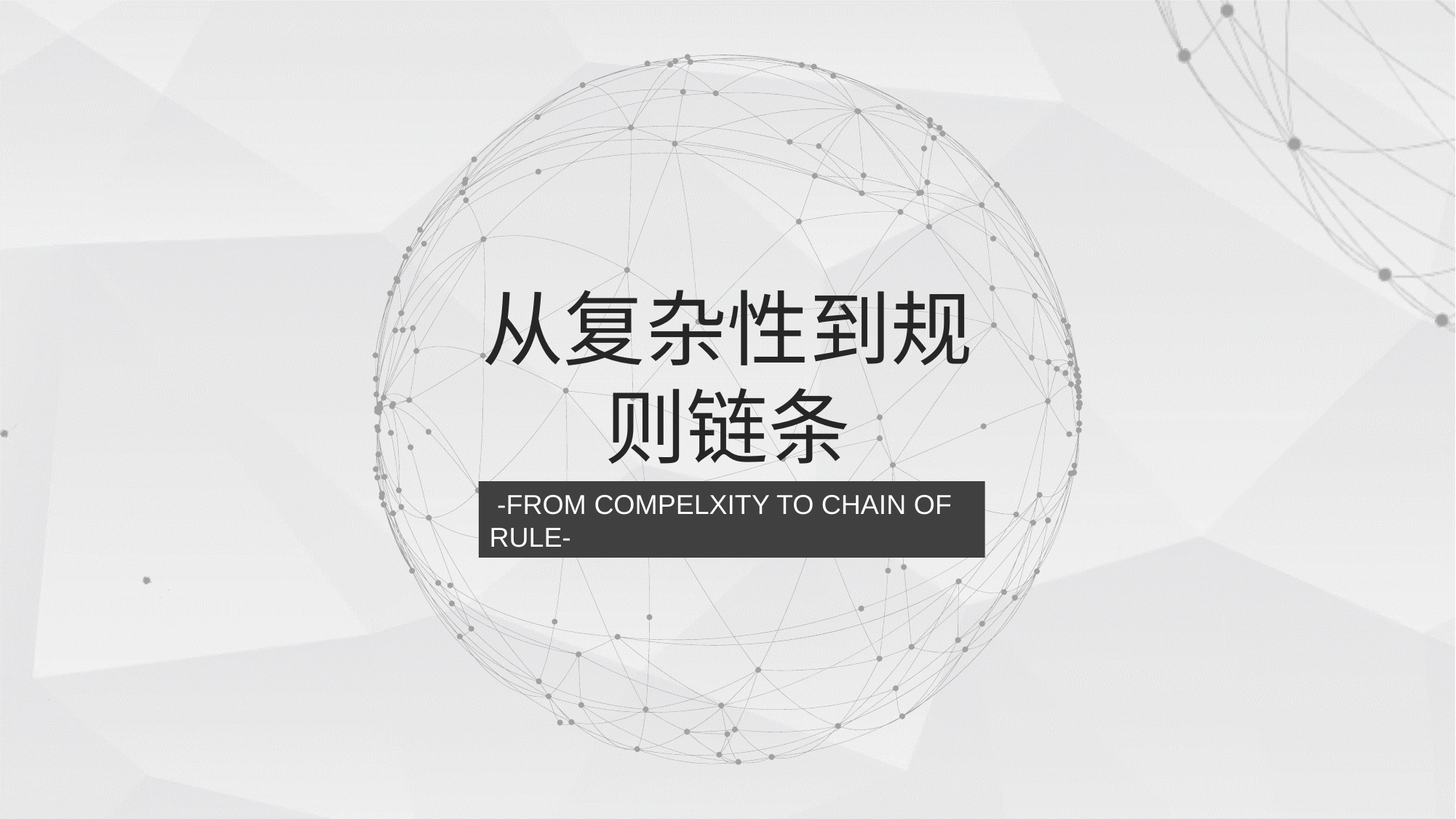

从复杂性到规则链条
 -FROM COMPELXITY TO CHAIN OF RULE-